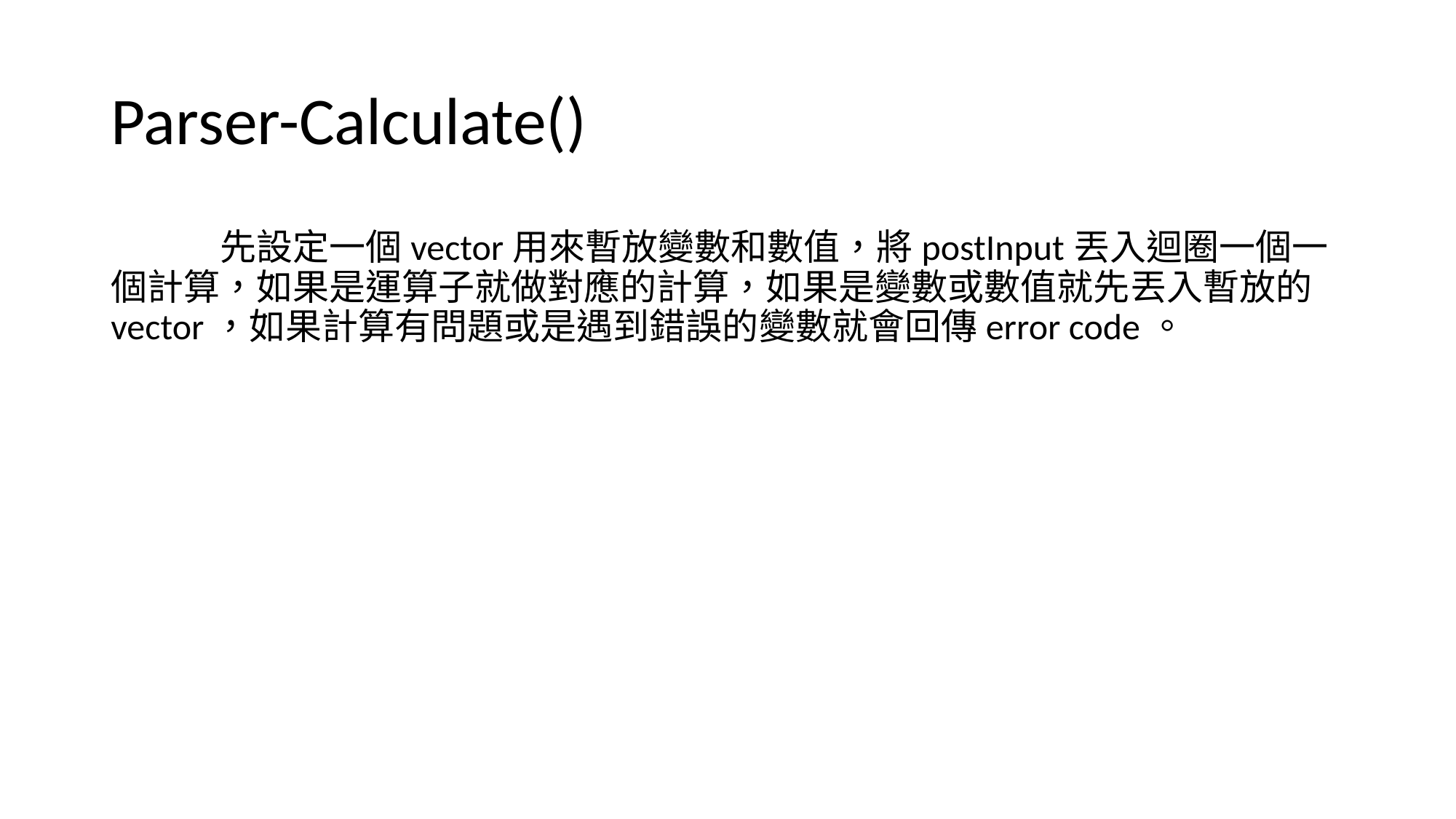

# Parser-Calculate()
	先設定一個vector用來暫放變數和數值，將postInput丟入迴圈一個一個計算，如果是運算子就做對應的計算，如果是變數或數值就先丟入暫放的vector，如果計算有問題或是遇到錯誤的變數就會回傳error code。